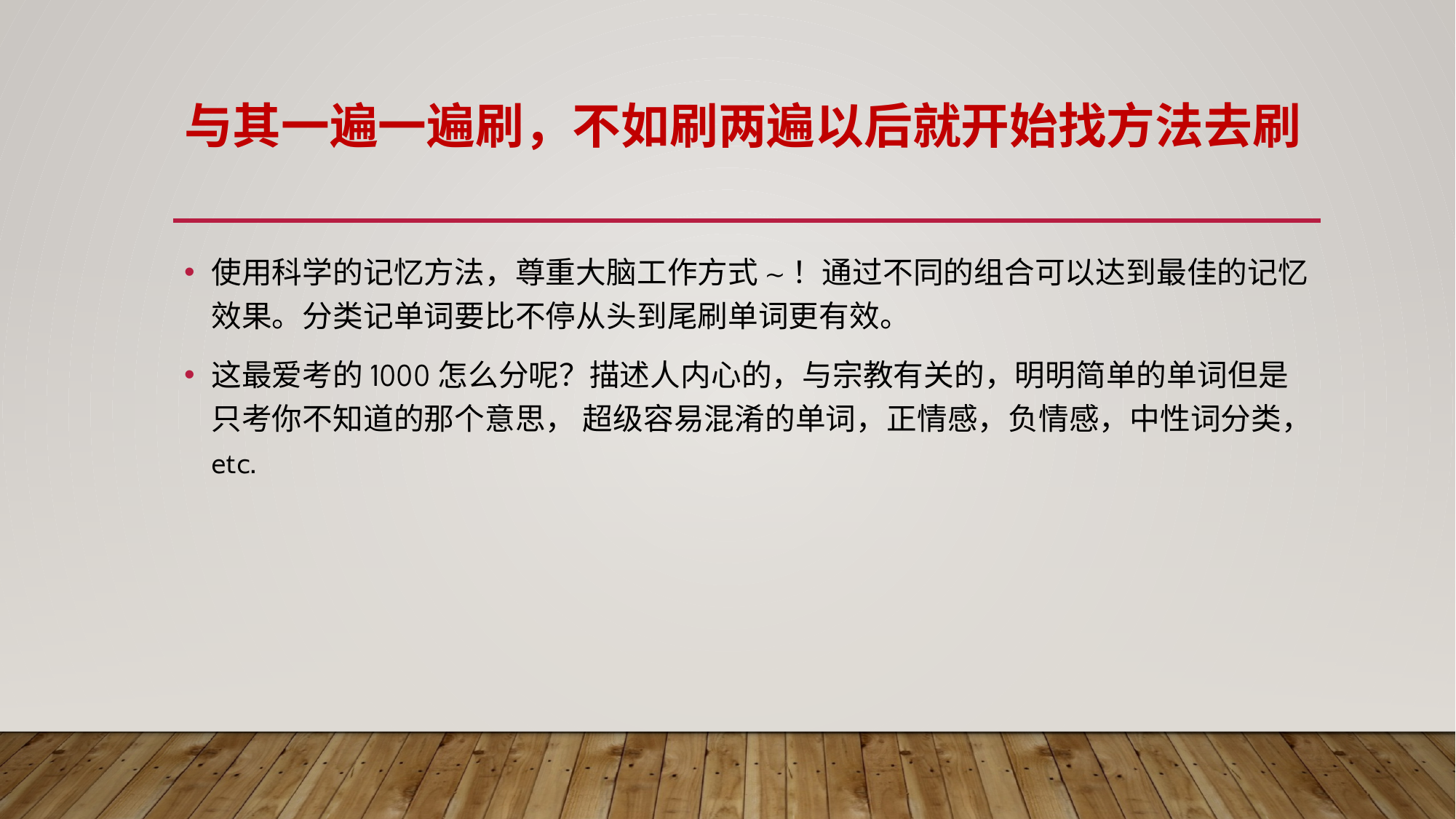

# 与其一遍一遍刷，不如刷两遍以后就开始找方法去刷
使用科学的记忆方法，尊重大脑工作方式~！通过不同的组合可以达到最佳的记忆效果。分类记单词要比不停从头到尾刷单词更有效。
这最爱考的1000怎么分呢？描述人内心的，与宗教有关的，明明简单的单词但是只考你不知道的那个意思， 超级容易混淆的单词，正情感，负情感，中性词分类，etc.